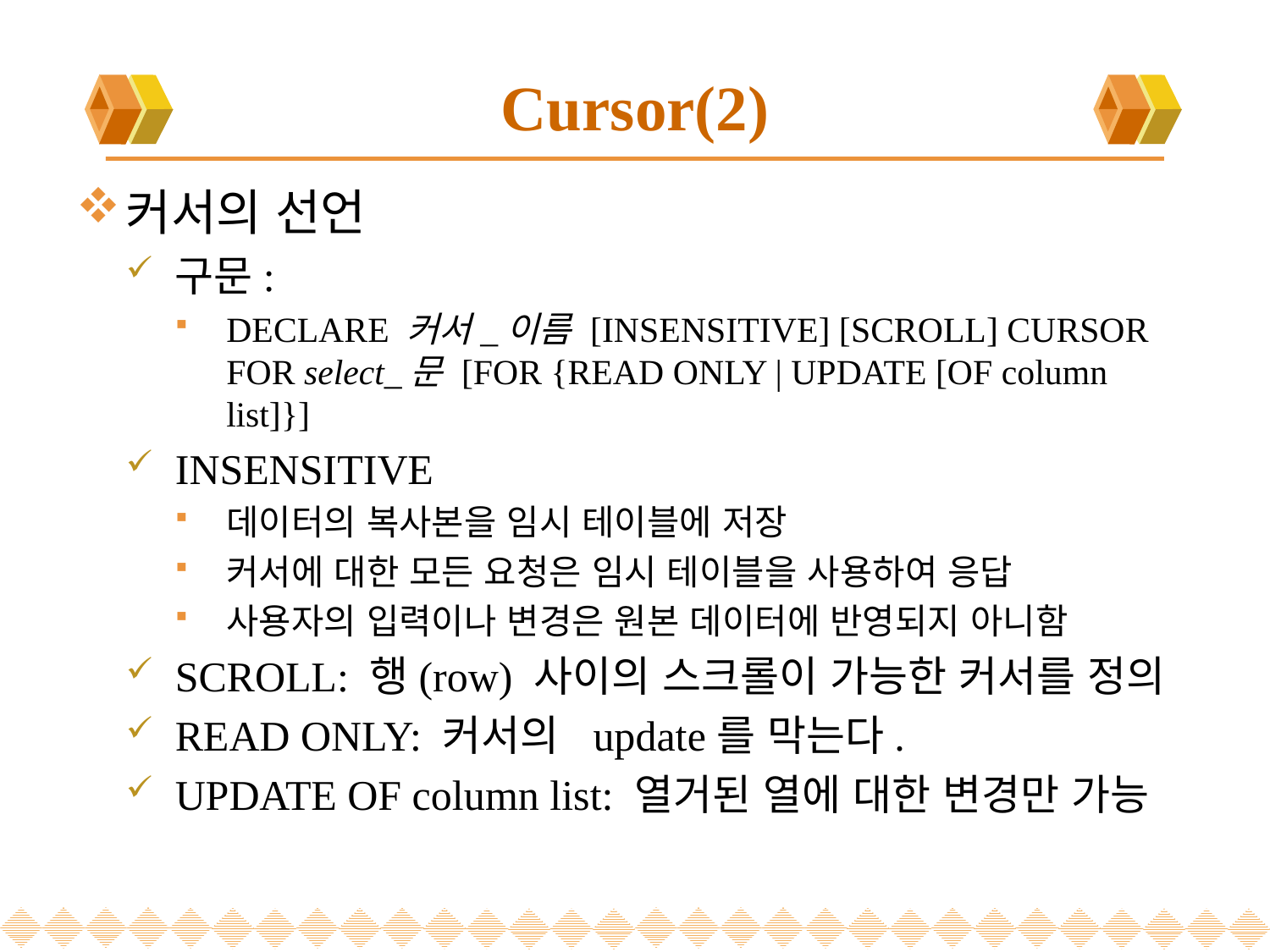

# Cursor(2)
커서의 선언
구문:
DECLARE 커서_이름 [INSENSITIVE] [SCROLL] CURSOR FOR select_문 [FOR {READ ONLY | UPDATE [OF column list]}]
INSENSITIVE
데이터의 복사본을 임시 테이블에 저장
커서에 대한 모든 요청은 임시 테이블을 사용하여 응답
사용자의 입력이나 변경은 원본 데이터에 반영되지 아니함
SCROLL: 행(row) 사이의 스크롤이 가능한 커서를 정의
READ ONLY: 커서의  update를 막는다.
UPDATE OF column list: 열거된 열에 대한 변경만 가능